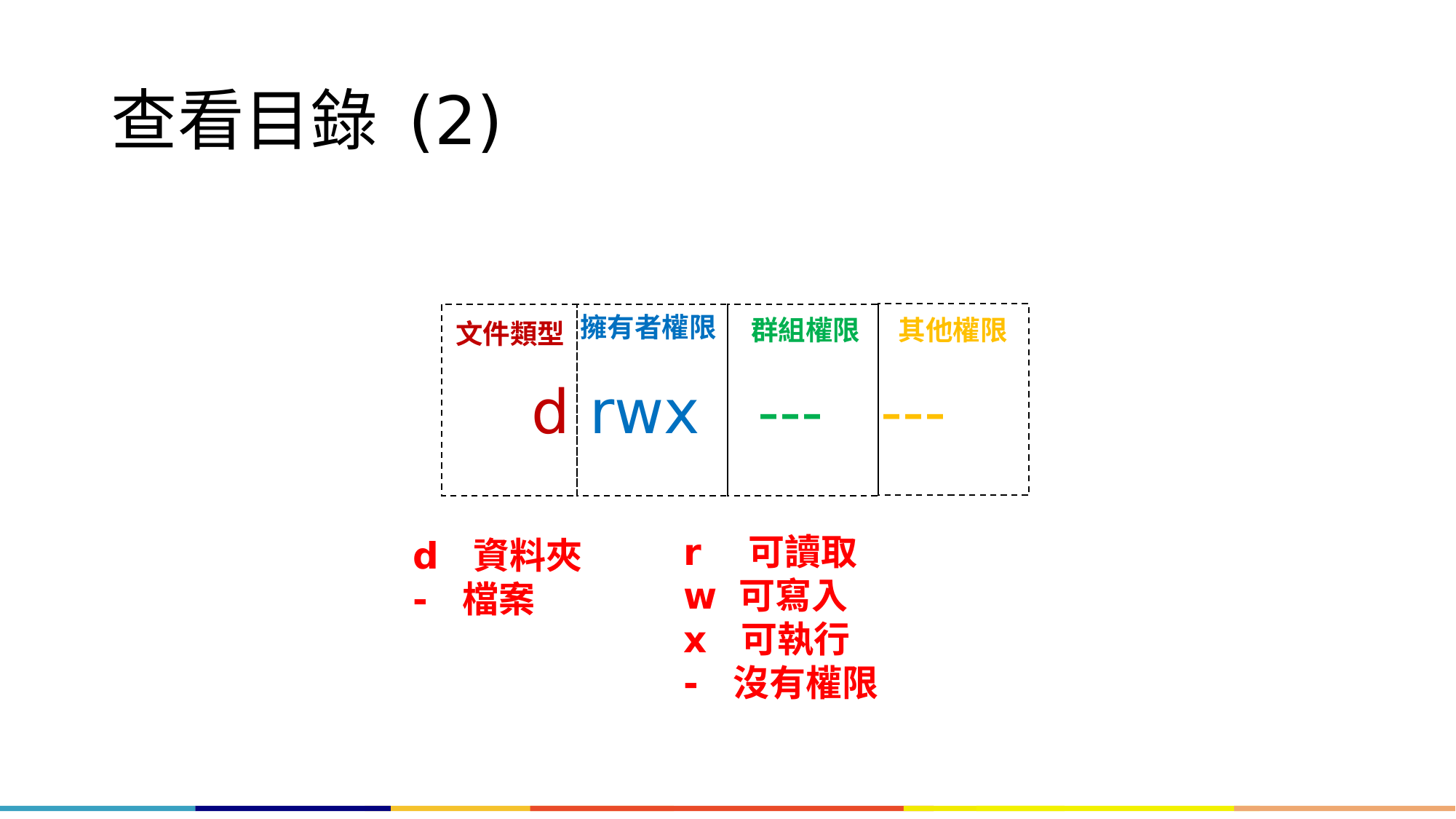

# 查看目錄 (2)

擁有者權限
群組權限
其他權限
文件類型
d rwx   ---   ---
r   可讀取
w 可寫入
x  可執行
-  沒有權限
d  資料夾
-  檔案